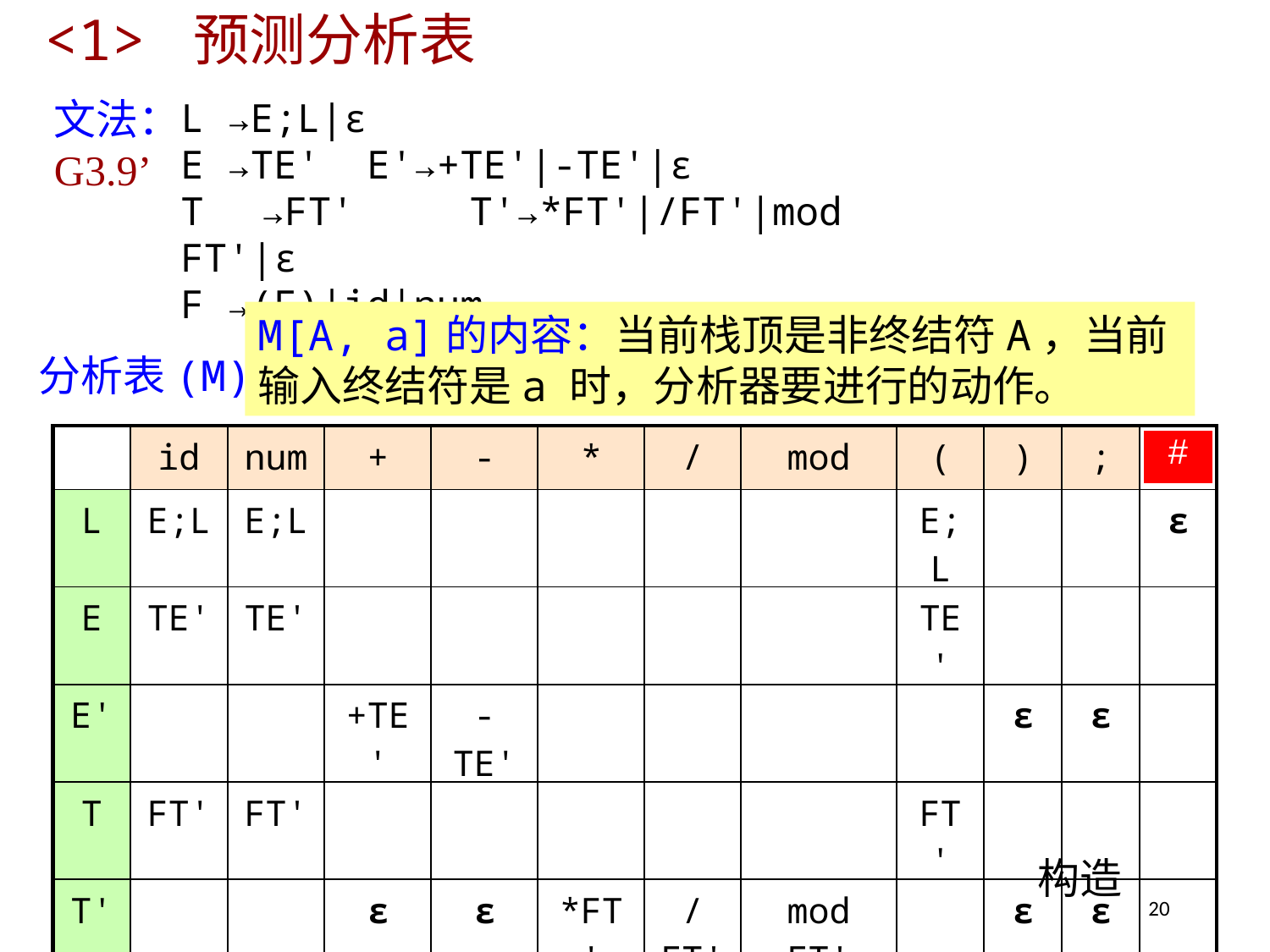

# <1> 预测分析表
文法：
G3.9’
L →E;L|ε
E →TE'  E'→+TE'|-TE'|ε
T →FT'  T'→*FT'|/FT'|mod FT'|ε
F →(E)|id|num
M[A, a]的内容：当前栈顶是非终结符A，当前输入终结符是a 时，分析器要进行的动作。
分析表(M)：
|  | id | num | + | - | \* | / | mod | ( | ) | ; | # |
| --- | --- | --- | --- | --- | --- | --- | --- | --- | --- | --- | --- |
| L | E;L | E;L |  |  |  |  |  | E;L |  |  | ε |
| E | TE' | TE' |  |  |  |  |  | TE' |  |  |  |
| E' |  |  | +TE' | -TE' |  |  |  |  | ε | ε |  |
| T | FT' | FT' |  |  |  |  |  | FT' |  |  |  |
| T' |  |  | ε | ε | \*FT' | /FT' | mod FT' |  | ε | ε |  |
| F | id | num |  |  |  |  |  | (E) |  |  |  |

构造
20